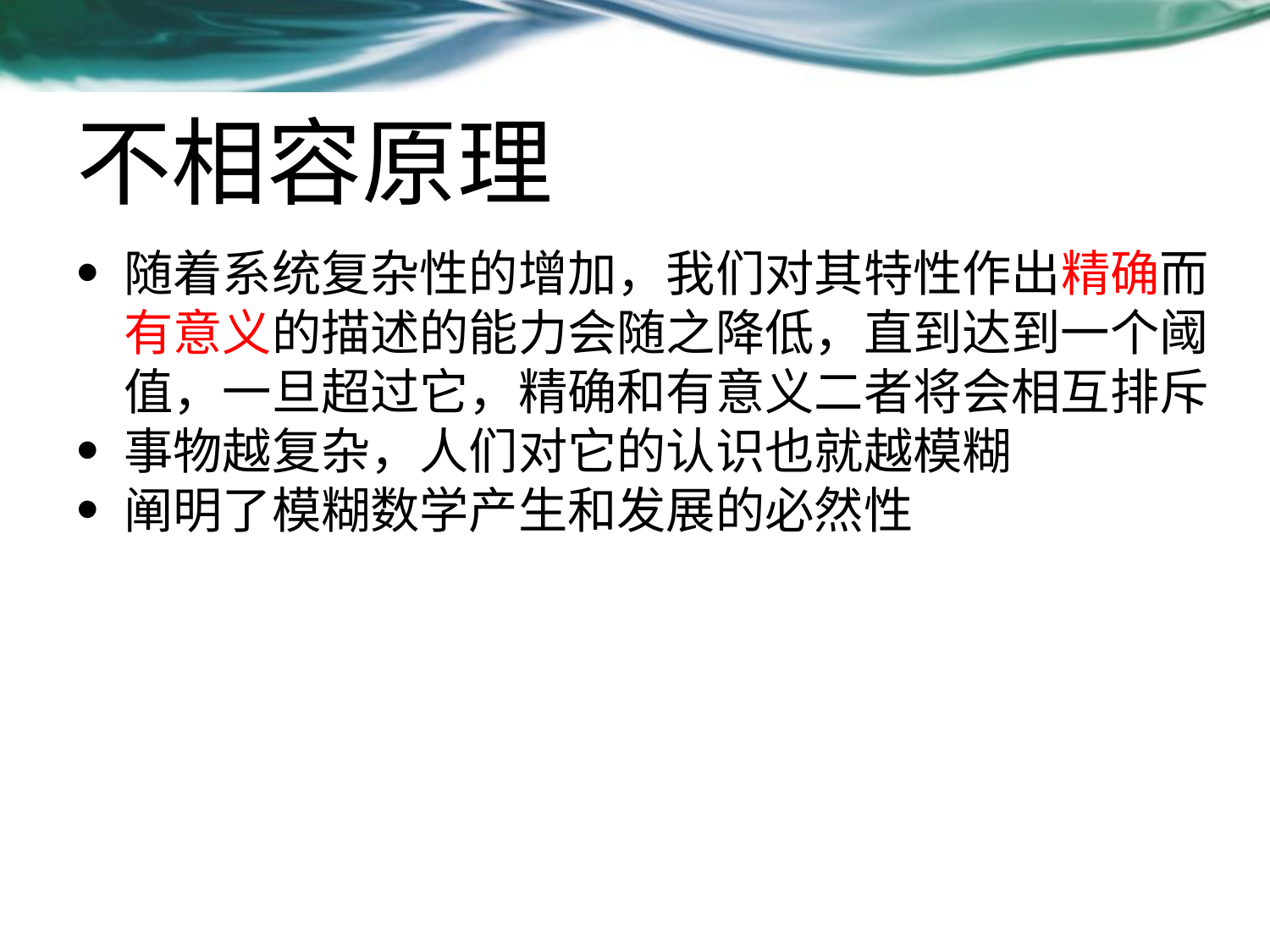

# 不相容原理
随着系统复杂性的增加，我们对其特性作出精确而有意义的描述的能力会随之降低，直到达到一个阈值，一旦超过它，精确和有意义二者将会相互排斥
事物越复杂，人们对它的认识也就越模糊
阐明了模糊数学产生和发展的必然性